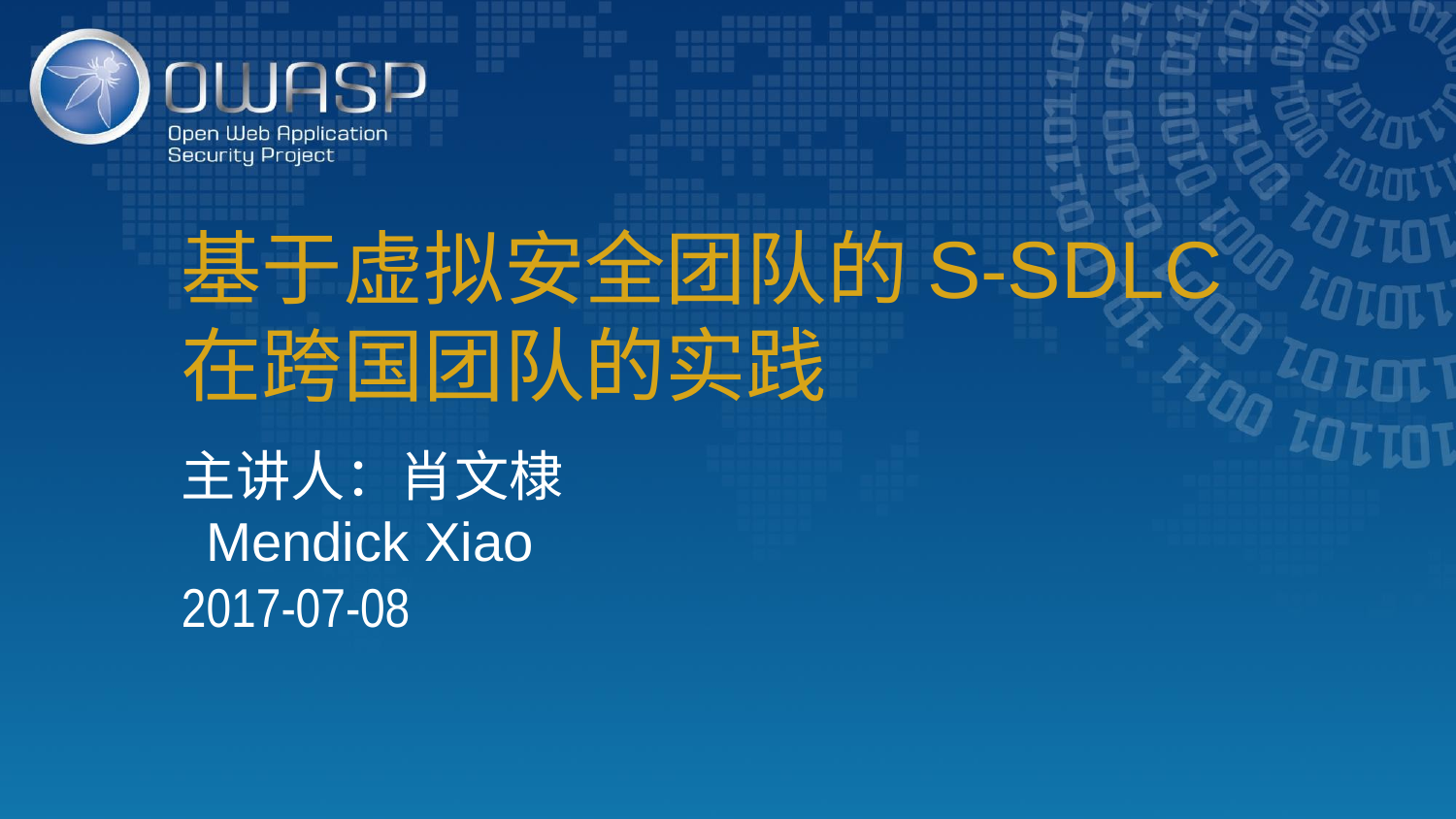

# 基于虚拟安全团队的S-SDLC
在跨国团队的实践
主讲人：肖文棣  Mendick Xiao  2017-07-08